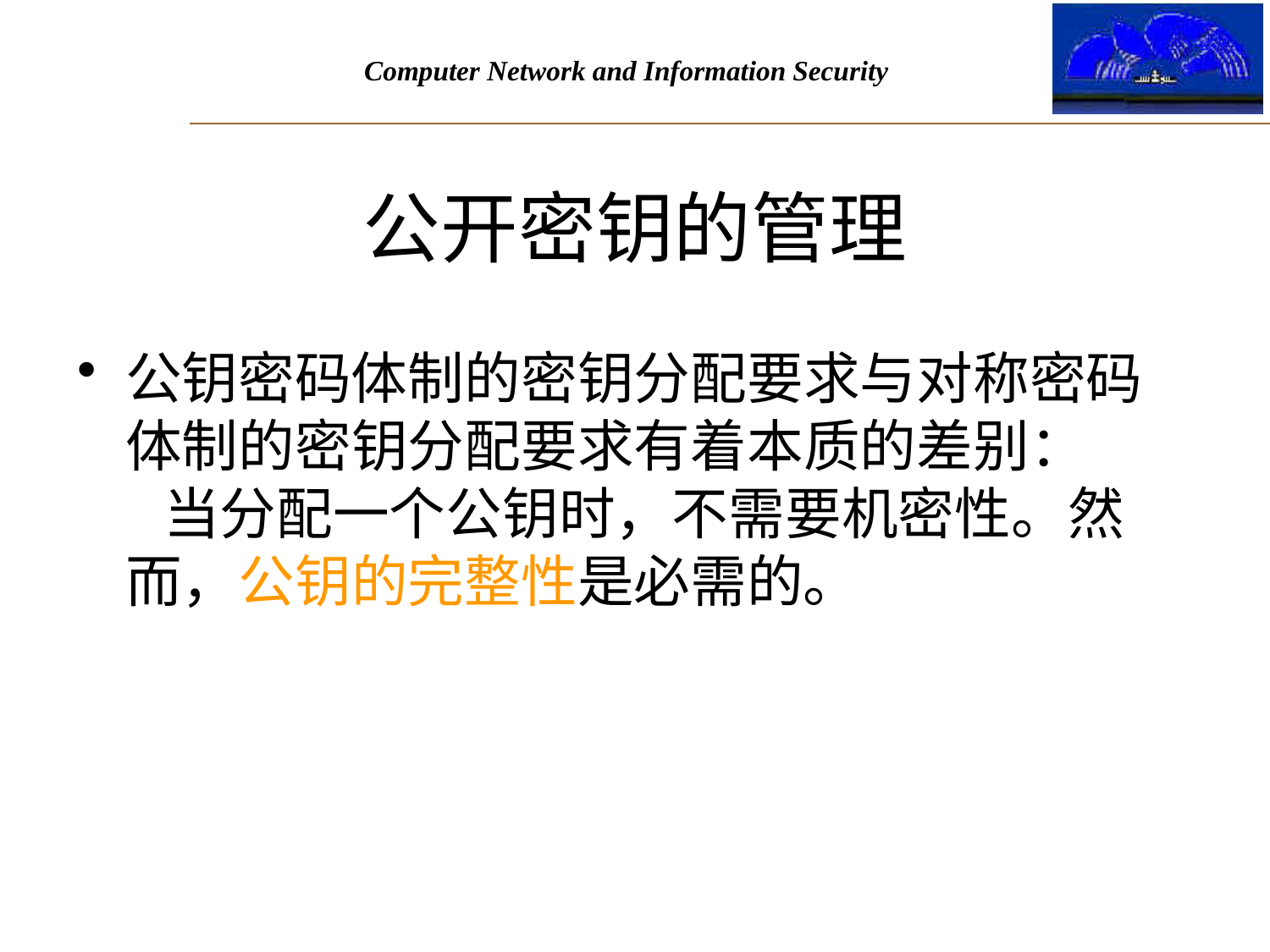

# 公开密钥的管理
公钥密码体制的密钥分配要求与对称密码体制的密钥分配要求有着本质的差别：
   当分配一个公钥时，不需要机密性。然而，公钥的完整性是必需的。